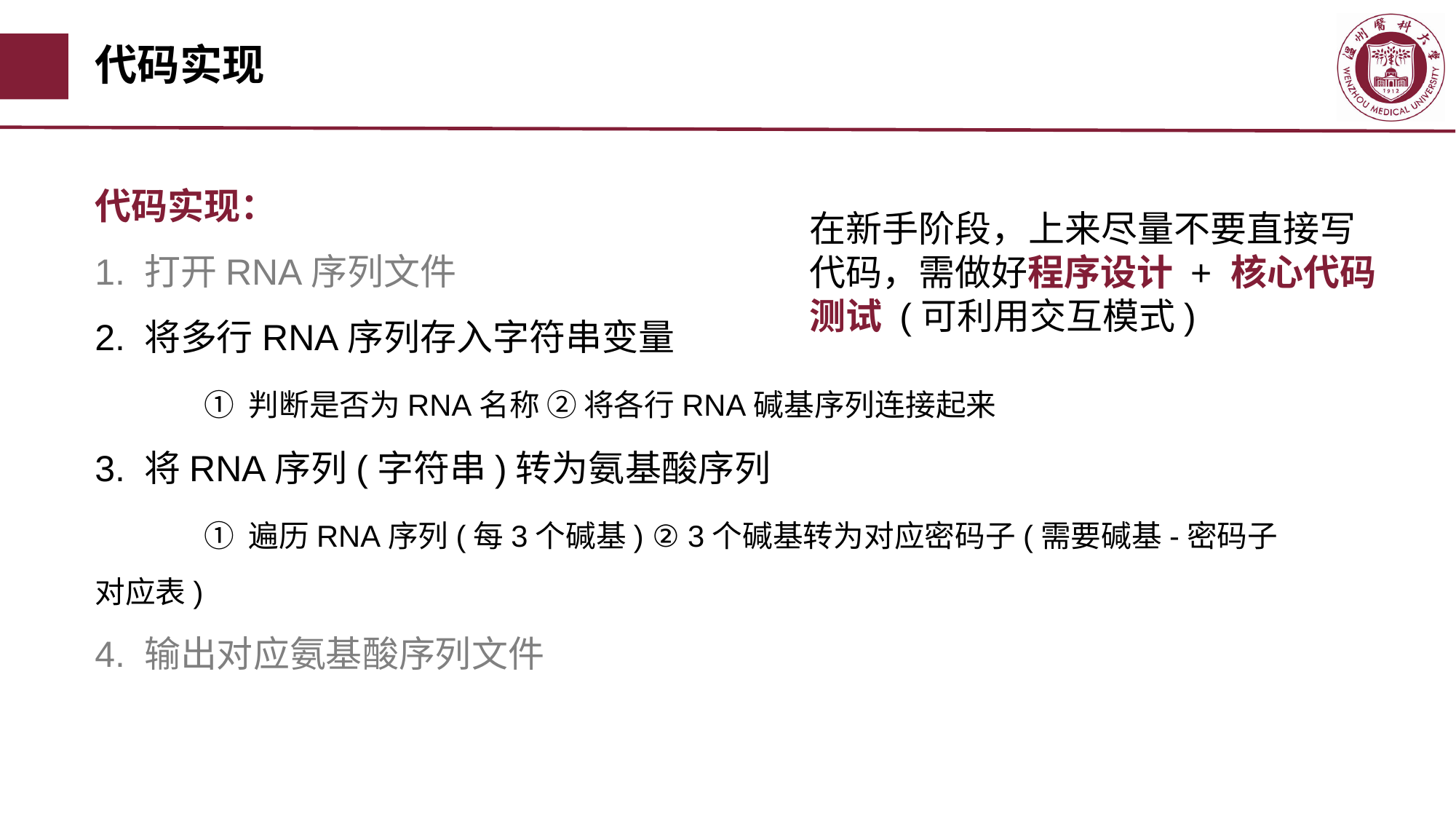

# 代码实现
代码实现：
1. 打开RNA序列文件
2. 将多行RNA序列存入字符串变量
	① 判断是否为RNA名称 ② 将各行RNA碱基序列连接起来
3. 将RNA序列(字符串)转为氨基酸序列
	① 遍历RNA序列(每3个碱基) ② 3个碱基转为对应密码子(需要碱基-密码子对应表)
4. 输出对应氨基酸序列文件
在新手阶段，上来尽量不要直接写代码，需做好程序设计 + 核心代码测试 (可利用交互模式)